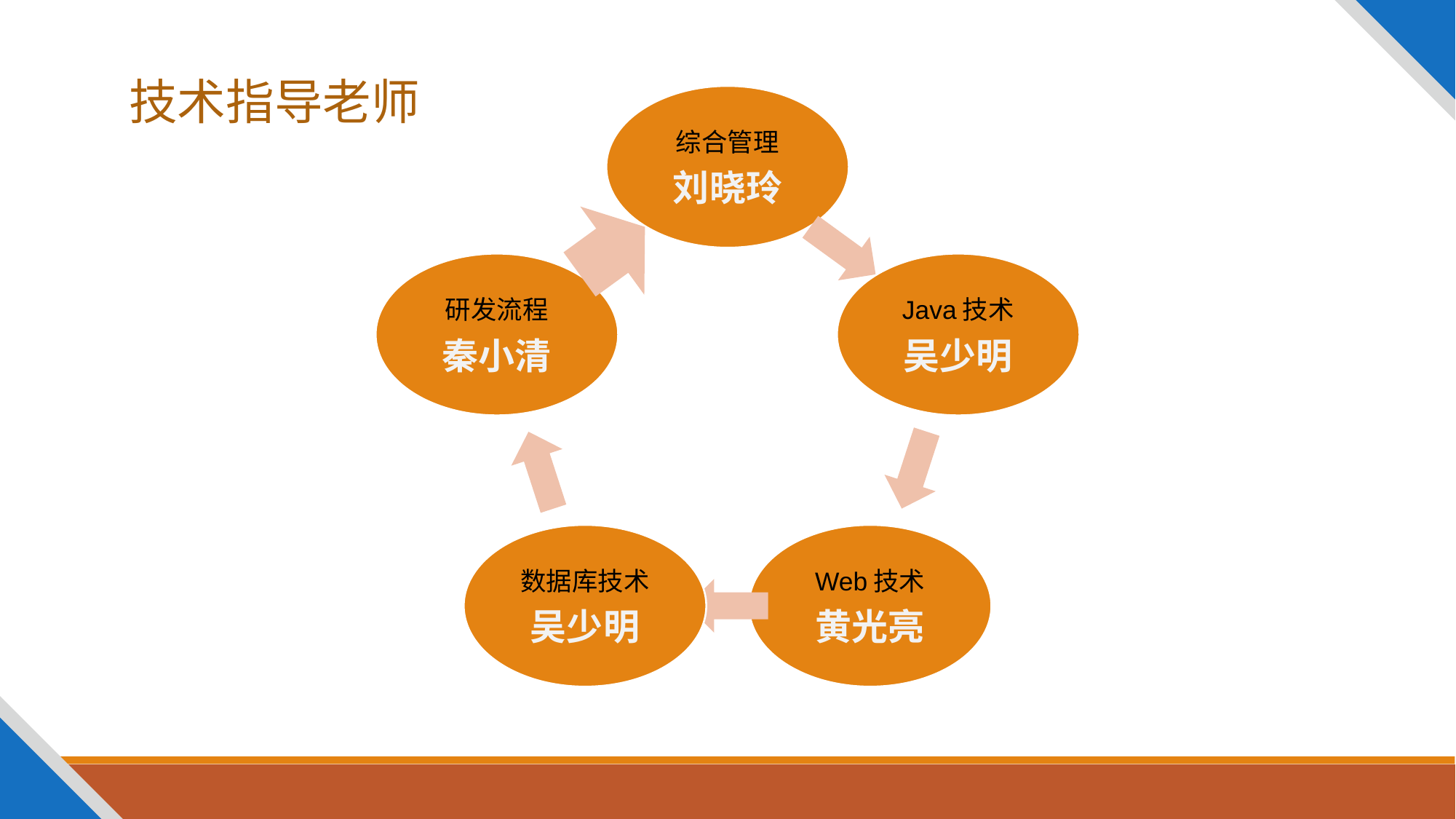

技术指导老师
Web技术
黄光亮
数据库技术
吴少明
综合管理
刘晓玲